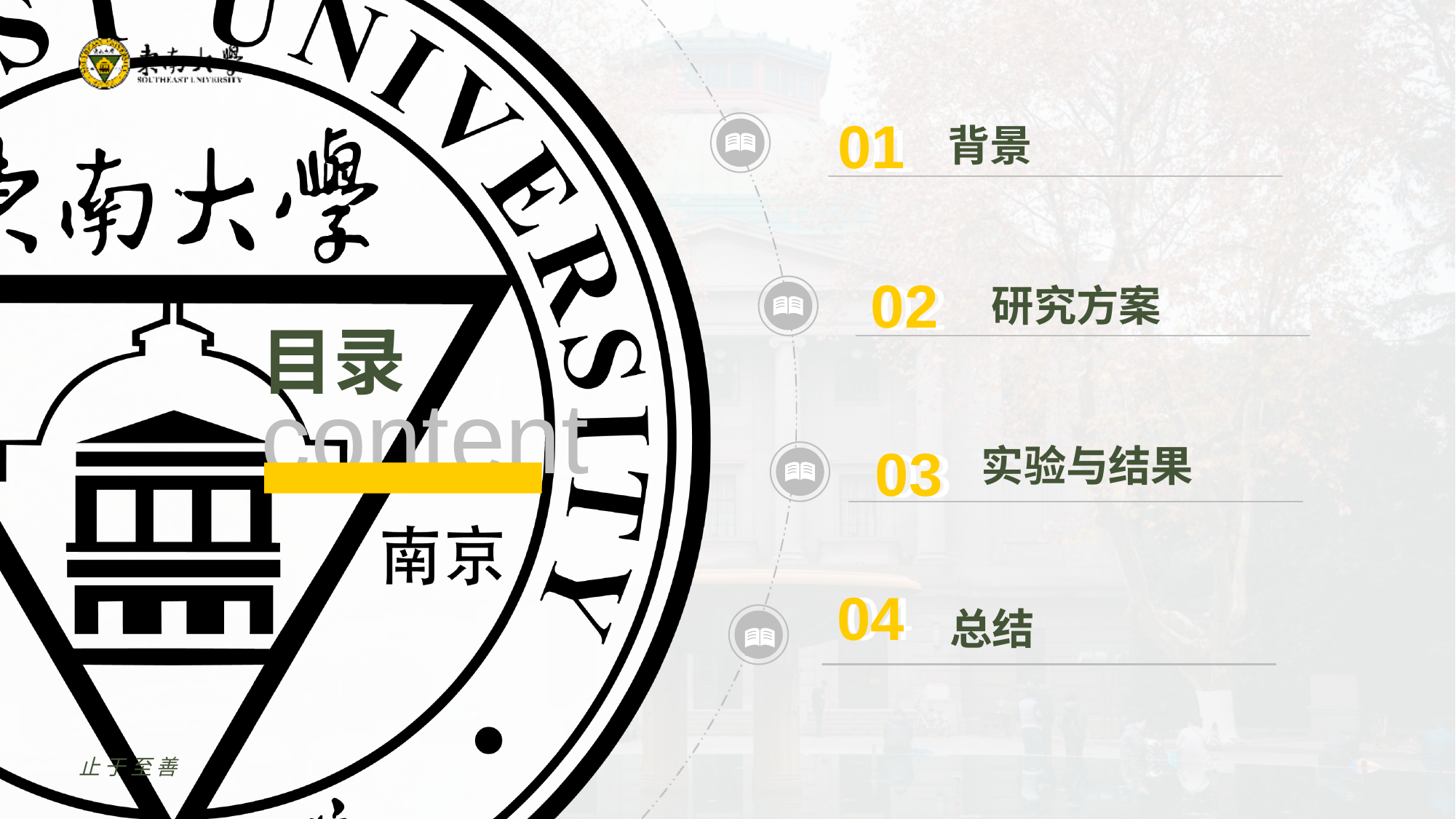

01
01

 背景
02
02
 研究方案

03
03
实验与结果

04
04
总结

止于至善